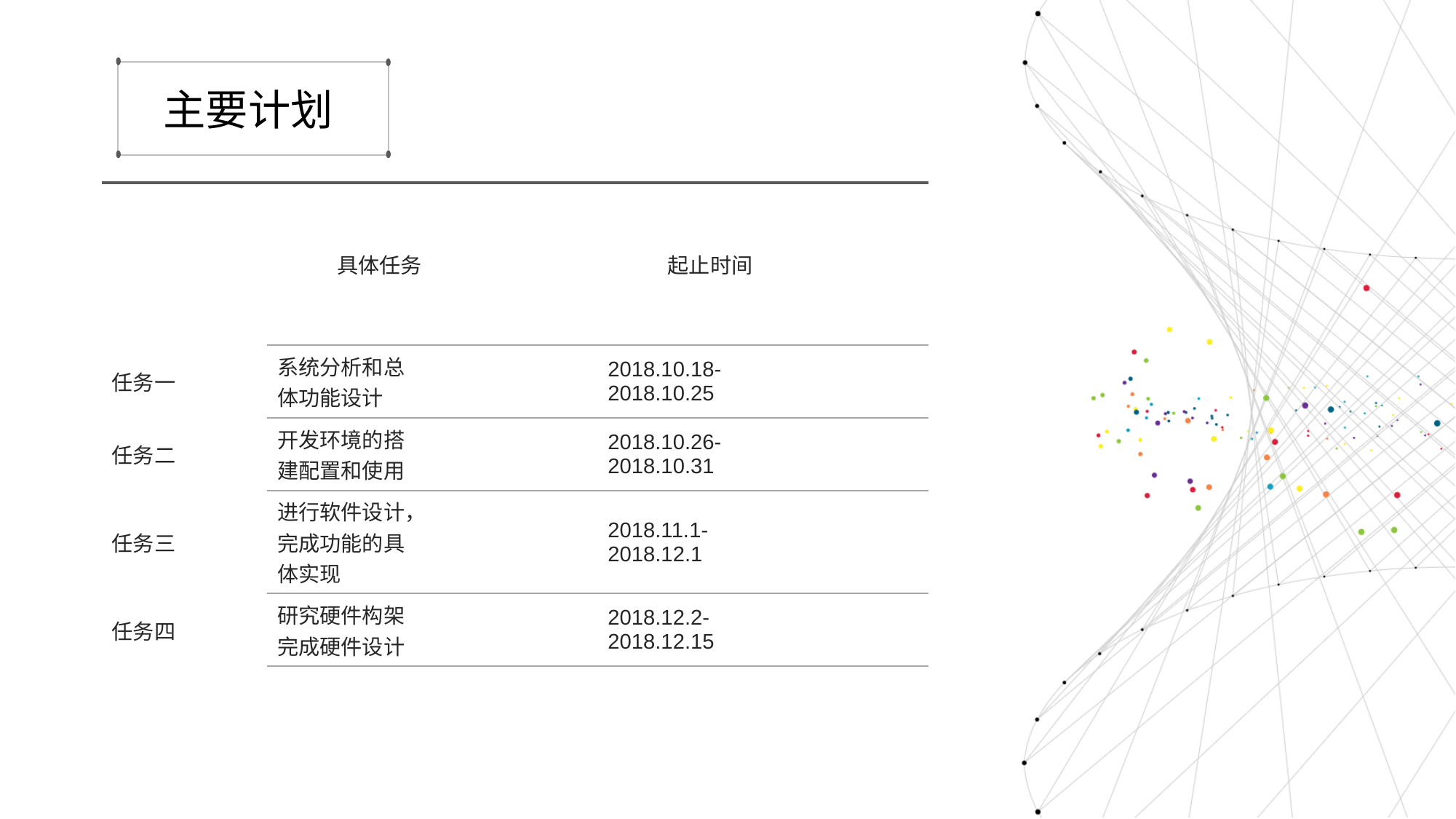

主要计划
|  | 具体任务 |  | 起止时间 |  |
| --- | --- | --- | --- | --- |
| 任务一 | 系统分析和总体功能设计 |  | 2018.10.18-2018.10.25 |  |
| 任务二 | 开发环境的搭建配置和使用 |  | 2018.10.26-2018.10.31 |  |
| 任务三 | 进行软件设计，完成功能的具体实现 |  | 2018.11.1-2018.12.1 |  |
| 任务四 | 研究硬件构架完成硬件设计 |  | 2018.12.2-2018.12.15 |  |